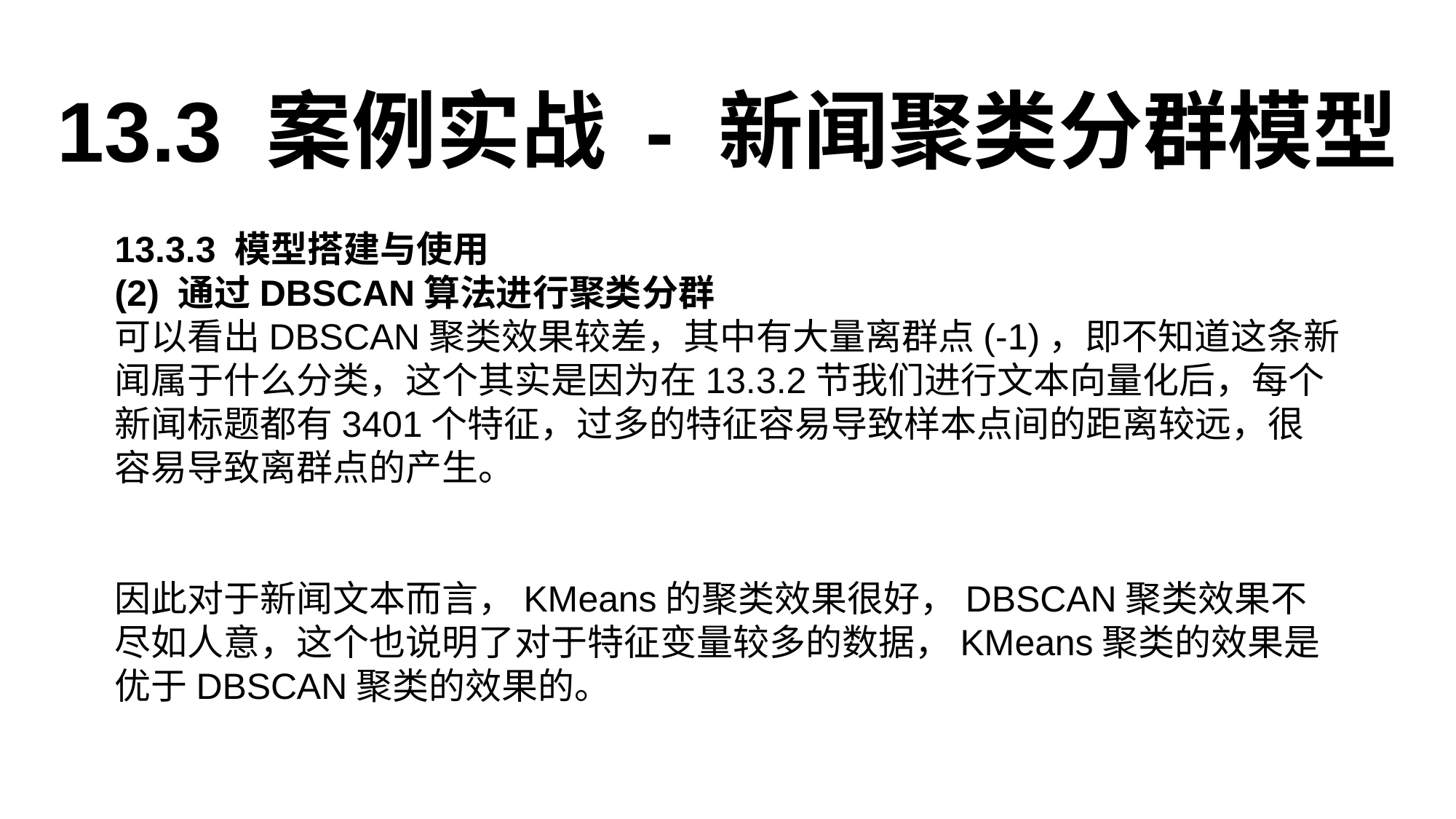

13.3 案例实战 - 新闻聚类分群模型
13.3.3 模型搭建与使用
(2) 通过DBSCAN算法进行聚类分群
可以看出DBSCAN聚类效果较差，其中有大量离群点(-1)，即不知道这条新闻属于什么分类，这个其实是因为在13.3.2节我们进行文本向量化后，每个新闻标题都有3401个特征，过多的特征容易导致样本点间的距离较远，很容易导致离群点的产生。

因此对于新闻文本而言，KMeans的聚类效果很好，DBSCAN聚类效果不尽如人意，这个也说明了对于特征变量较多的数据，KMeans聚类的效果是优于DBSCAN聚类的效果的。